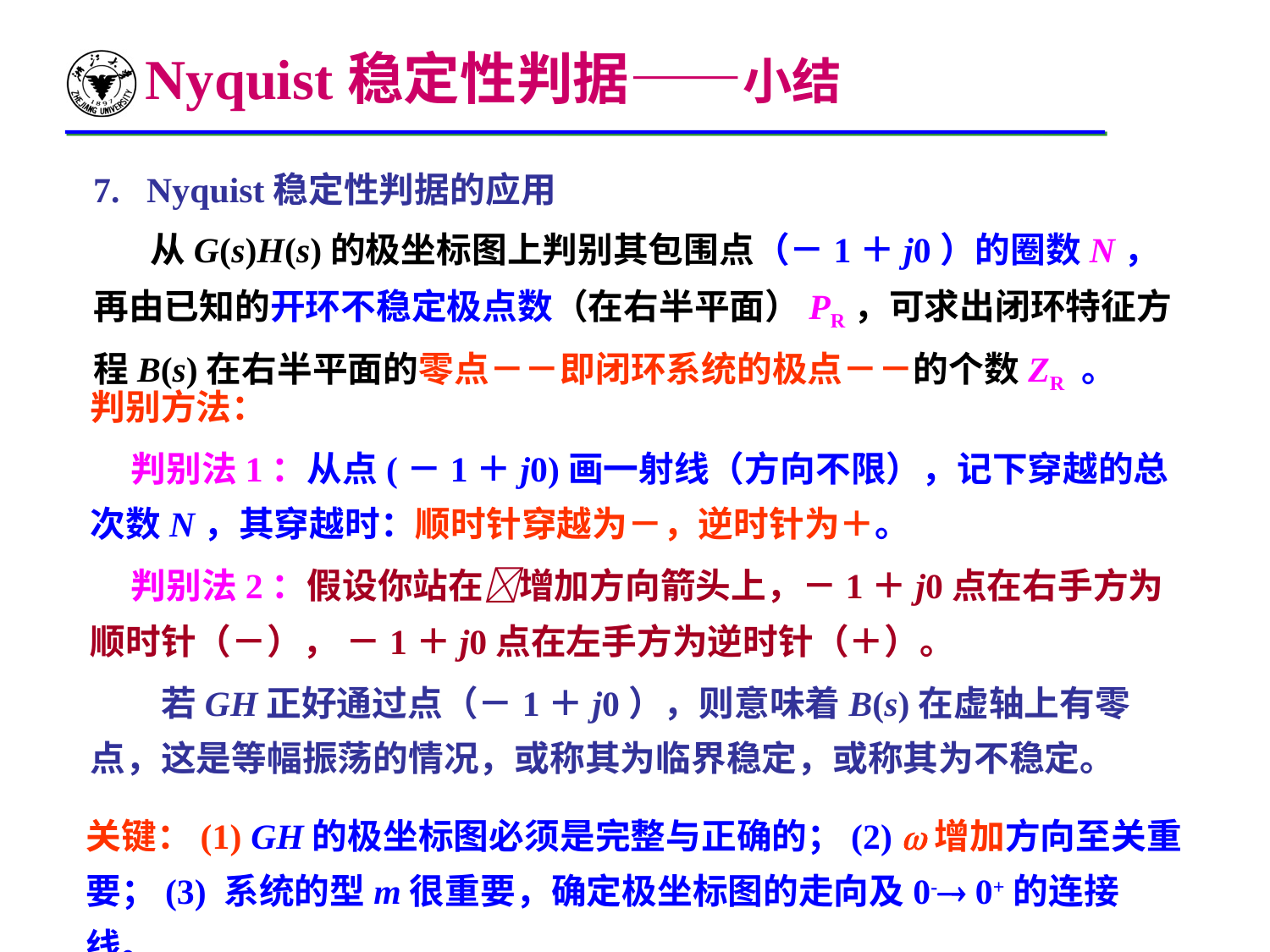

Nyquist稳定性判据——小结
7.   Nyquist稳定性判据的应用
      从G(s)H(s)的极坐标图上判别其包围点（－1＋j0）的圈数N，再由已知的开环不稳定极点数（在右半平面）PR，可求出闭环特征方程B(s)在右半平面的零点－－即闭环系统的极点－－的个数ZR 。
判别方法：
    判别法1：从点(－1＋j0)画一射线（方向不限），记下穿越的总次数N，其穿越时：顺时针穿越为－，逆时针为＋。
    判别法2：假设你站在ω增加方向箭头上，－1＋j0点在右手方为顺时针（－）， －1＋j0点在左手方为逆时针（＋）。
　　若GH正好通过点（－1＋j0），则意味着B(s)在虚轴上有零点，这是等幅振荡的情况，或称其为临界稳定，或称其为不稳定。
关键：(1) GH的极坐标图必须是完整与正确的；(2) ω增加方向至关重要；(3) 系统的型m很重要，确定极坐标图的走向及0-→ 0+的连接线。